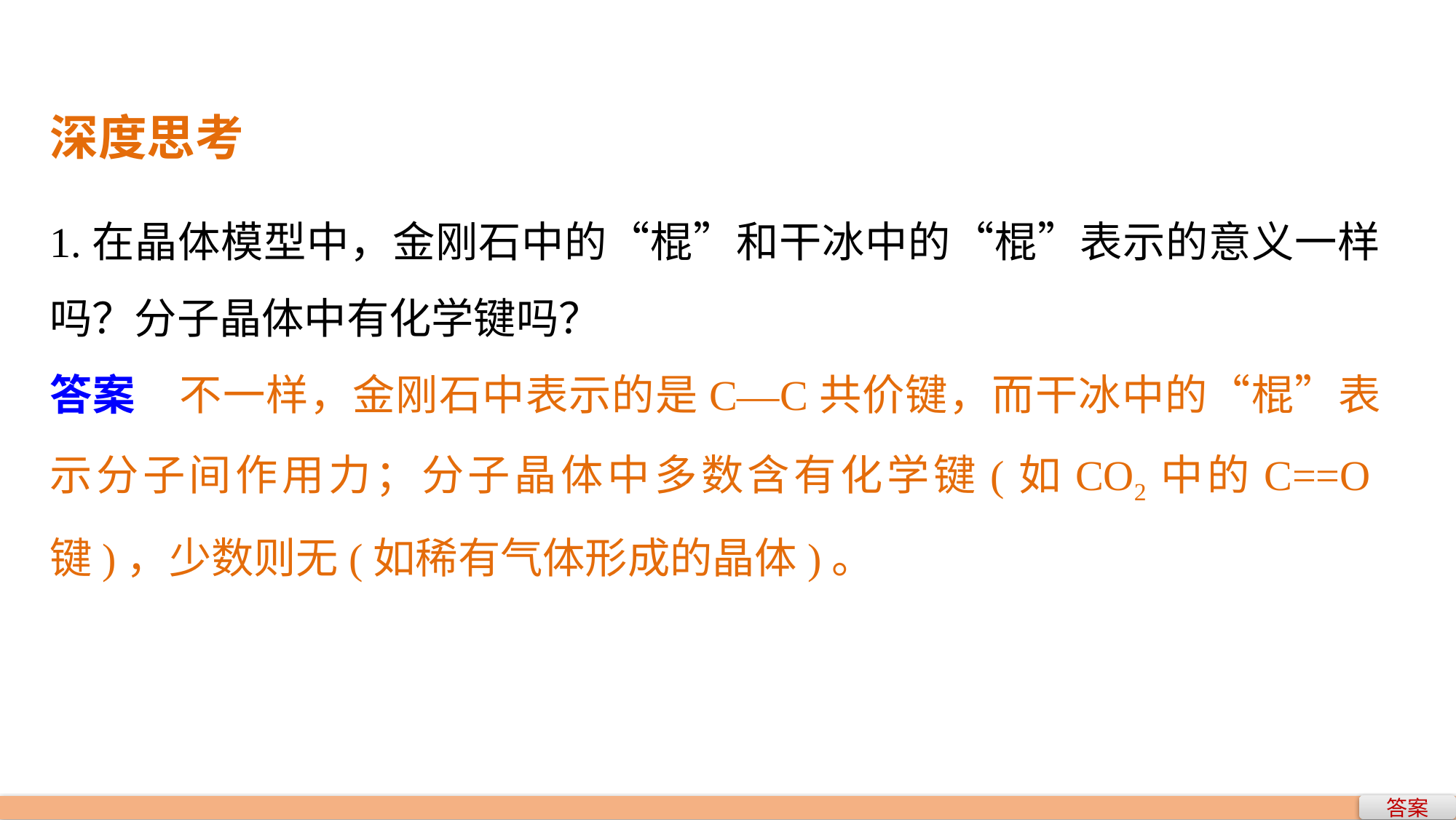

深度思考
1.在晶体模型中，金刚石中的“棍”和干冰中的“棍”表示的意义一样吗？分子晶体中有化学键吗？
答案　不一样，金刚石中表示的是C—C共价键，而干冰中的“棍”表示分子间作用力；分子晶体中多数含有化学键(如CO2中的C==O键)，少数则无(如稀有气体形成的晶体)。
答案